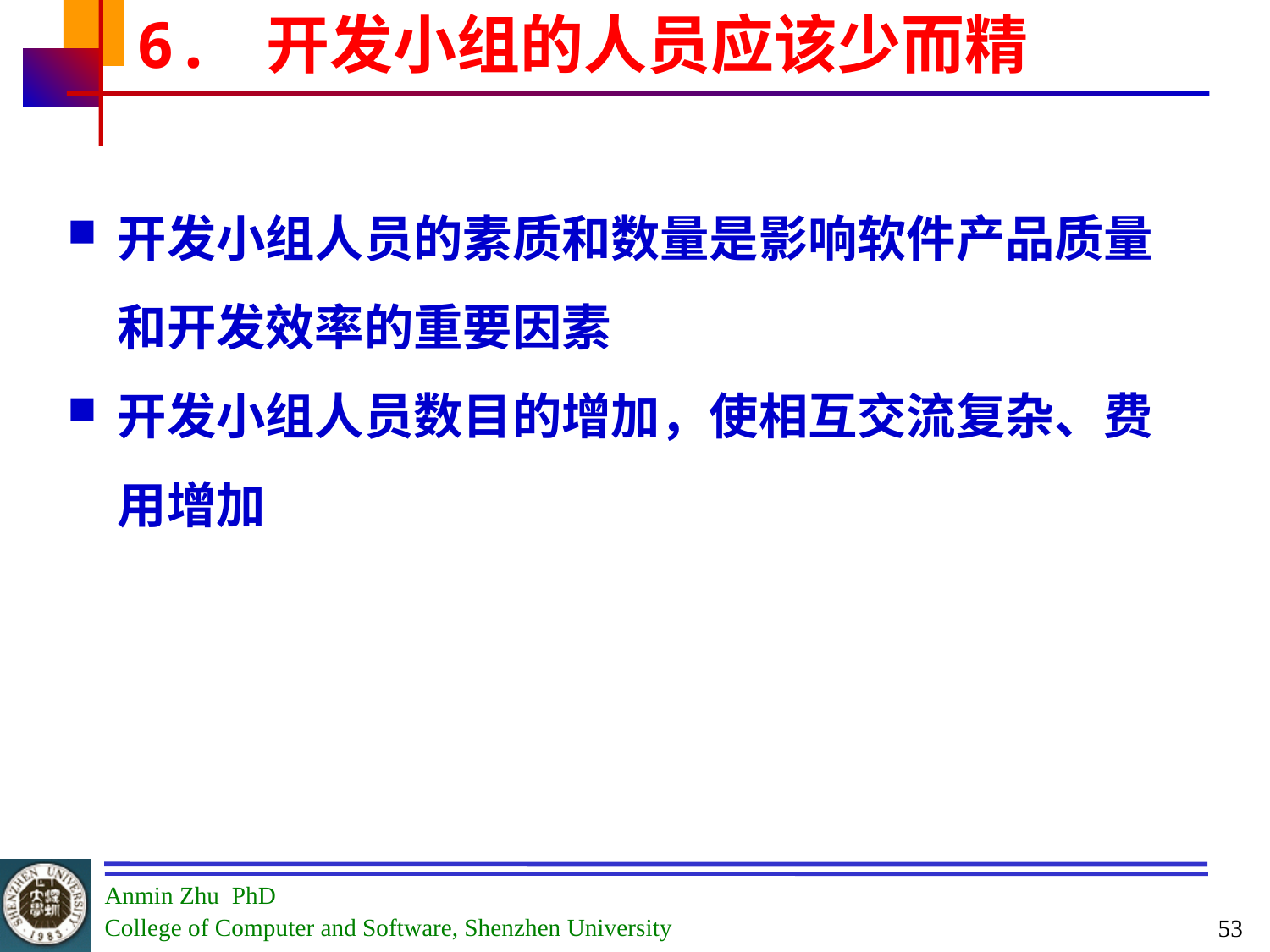

# 6. 开发小组的人员应该少而精
开发小组人员的素质和数量是影响软件产品质量和开发效率的重要因素
开发小组人员数目的增加，使相互交流复杂、费用增加